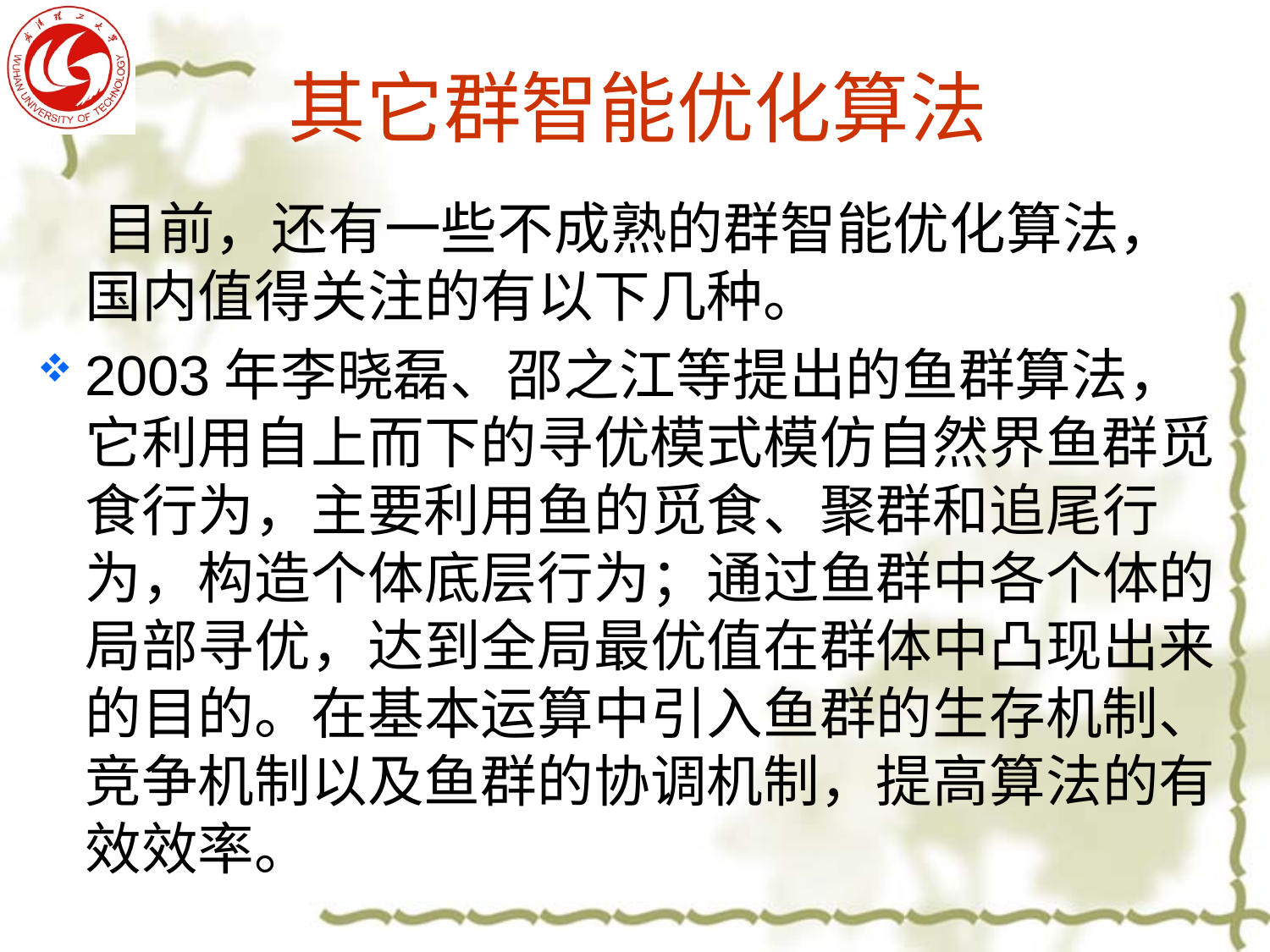

# 其它群智能优化算法
    目前，还有一些不成熟的群智能优化算法，国内值得关注的有以下几种。
2003年李晓磊、邵之江等提出的鱼群算法，它利用自上而下的寻优模式模仿自然界鱼群觅食行为，主要利用鱼的觅食、聚群和追尾行为，构造个体底层行为；通过鱼群中各个体的局部寻优，达到全局最优值在群体中凸现出来的目的。在基本运算中引入鱼群的生存机制、竞争机制以及鱼群的协调机制，提高算法的有效效率。